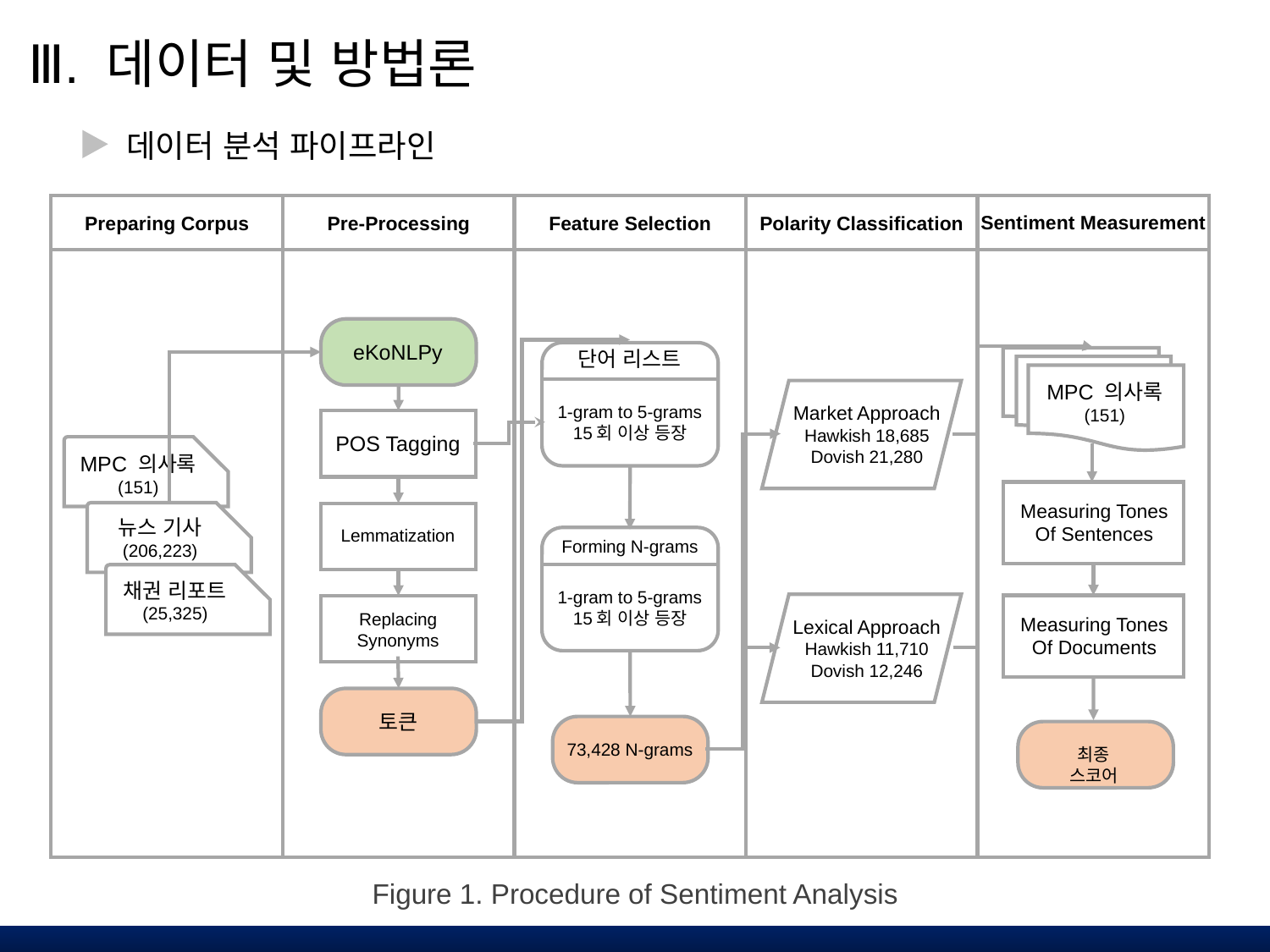

Ⅲ. 데이터 및 방법론
데이터 분석 파이프라인

Sentiment Measurement
Pre-Processing
Feature Selection
Preparing Corpus
Polarity Classification

eKoNLPy
단어 리스트

MPC 의사록
(151)

1-gram to 5-grams
15회 이상 등장
Market Approach
Hawkish 18,685
Dovish 21,280

POS Tagging

MPC 의사록
(151)

뉴스 기사
(206,223)

채권 리포트
(25,325)

Measuring Tones
Of Sentences

Lemmatization

Forming N-grams
1-gram to 5-grams
15회 이상 등장

Replacing
Synonyms
Measuring Tones
Of Documents
Lexical Approach
Hawkish 11,710
Dovish 12,246

토큰

73,428 N-grams
최종 스코어
Figure 1. Procedure of Sentiment Analysis